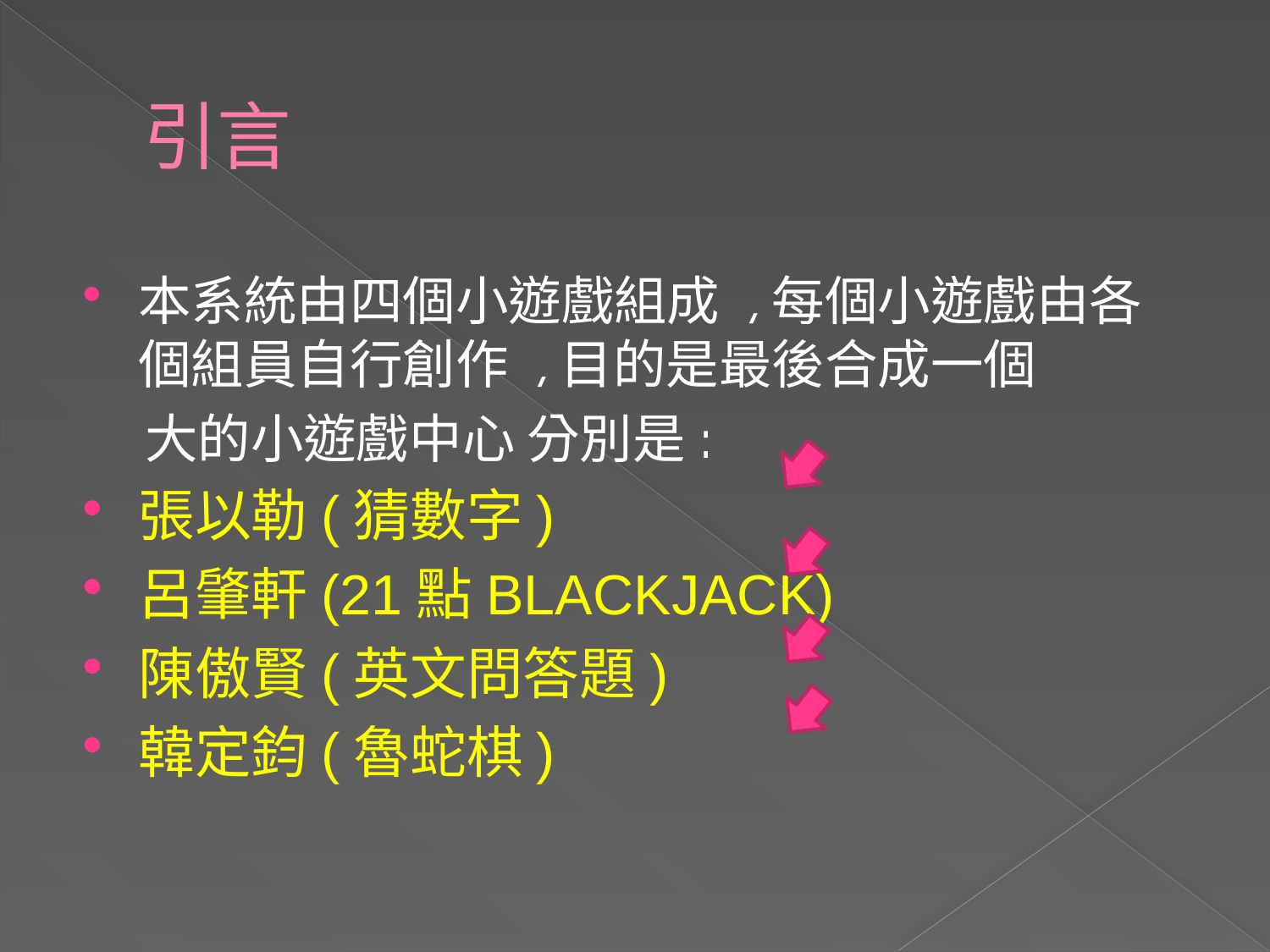

# 引言
本系統由四個小遊戲組成 ,每個小遊戲由各個組員自行創作 ,目的是最後合成一個
    大的小遊戲中心 分別是:
張以勒(猜數字)
呂肇軒(21點BLACKJACK)
陳傲賢(英文問答題)
韓定鈞(魯蛇棋)